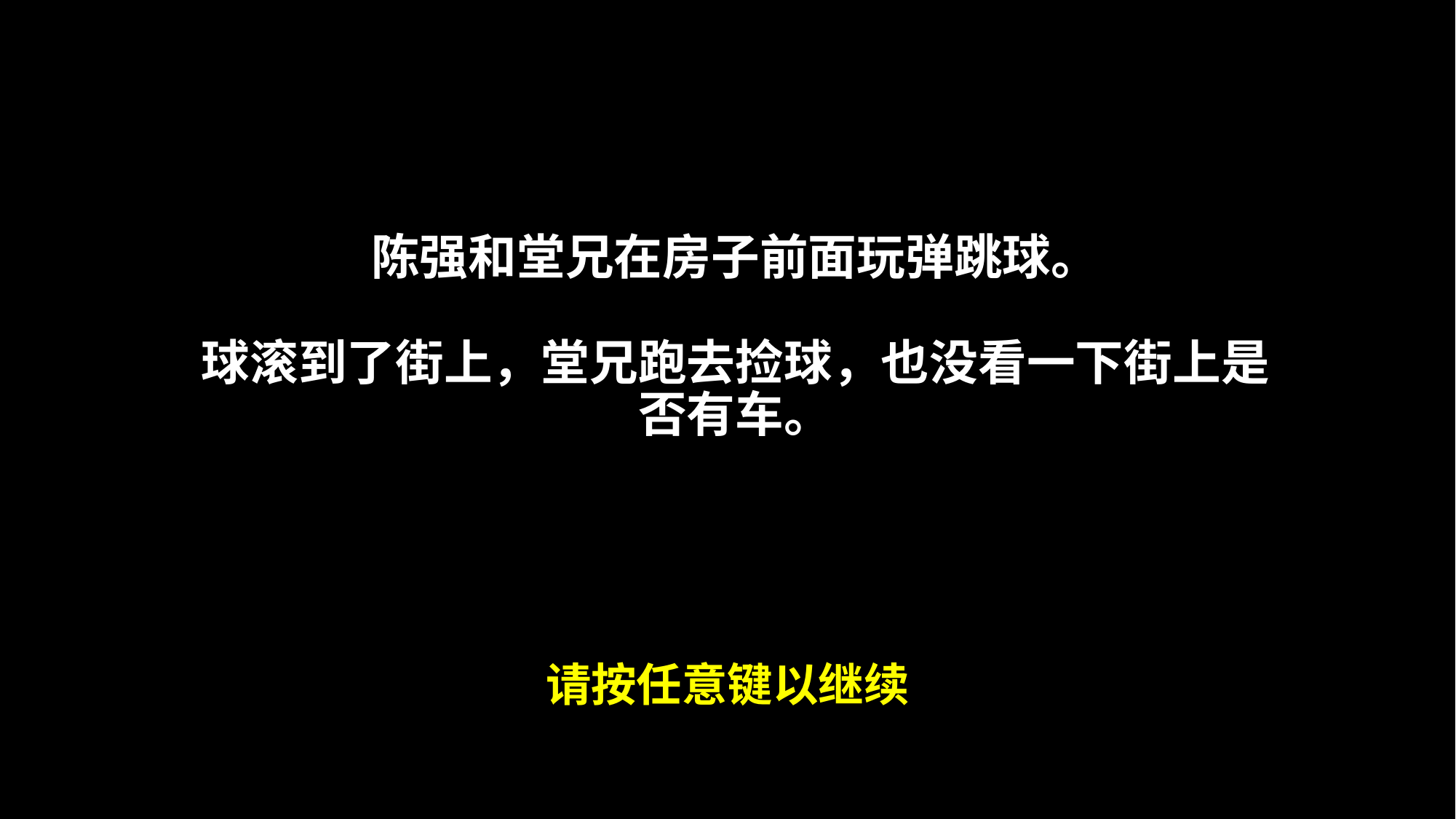

# 陈强和堂兄在房子前面玩弹跳球。 球滚到了街上，堂兄跑去捡球，也没看一下街上是否有车。
请按任意键以继续